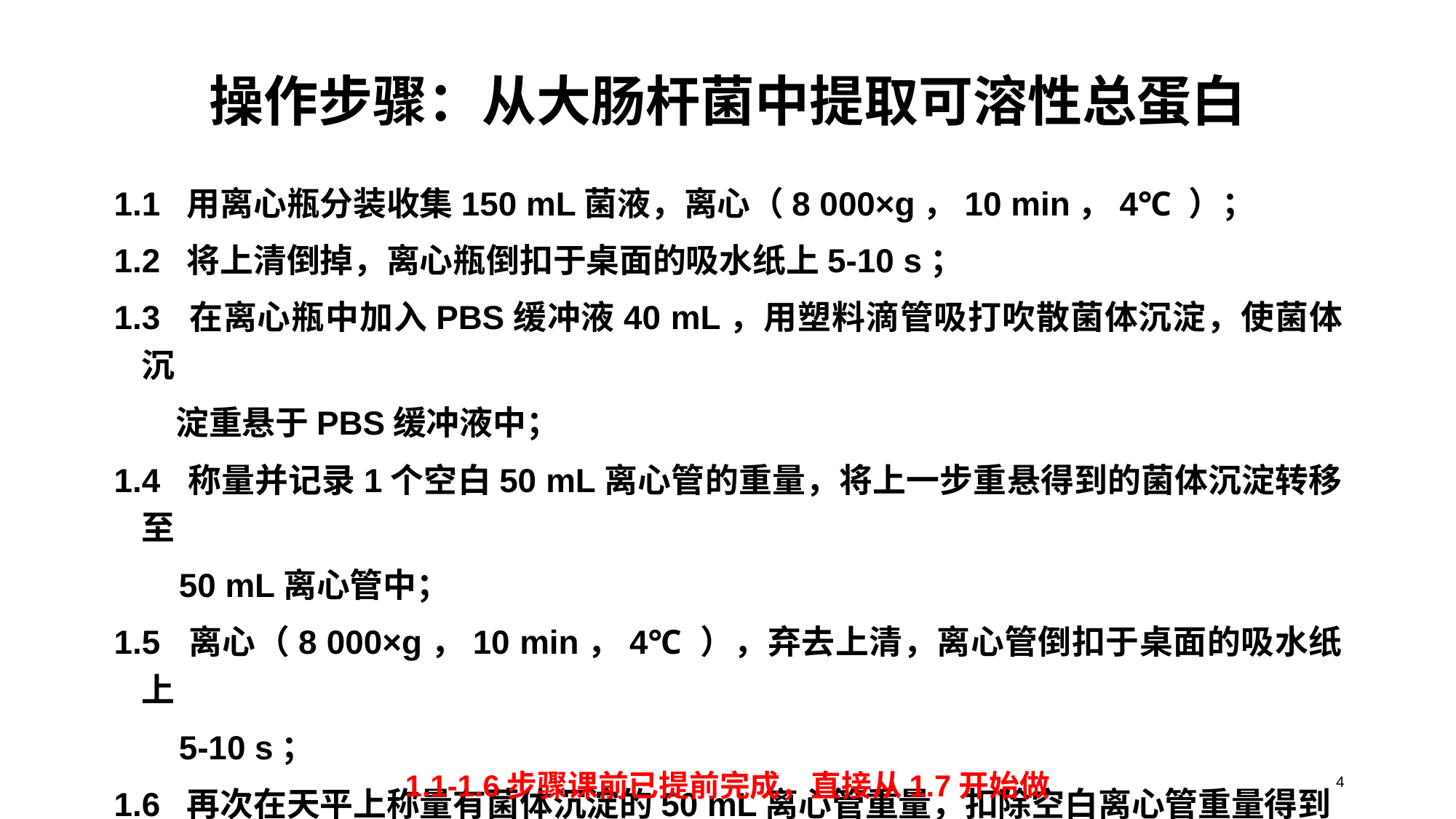

# 操作步骤：从大肠杆菌中提取可溶性总蛋白
1.1  用离心瓶分装收集150 mL菌液，离心（8 000×g，10 min，4℃ ）；
1.2  将上清倒掉，离心瓶倒扣于桌面的吸水纸上5-10 s；
1.3  在离心瓶中加入PBS缓冲液40 mL，用塑料滴管吸打吹散菌体沉淀，使菌体沉
       淀重悬于PBS缓冲液中；
1.4  称量并记录1个空白50 mL离心管的重量，将上一步重悬得到的菌体沉淀转移至
       50 mL离心管中；
1.5  离心（8 000×g，10 min，4℃ ），弃去上清，离心管倒扣于桌面的吸水纸上
       5-10 s；
1.6  再次在天平上称量有菌体沉淀的50 mL离心管重量，扣除空白离心管重量得到
       菌体沉淀的重量，并记录；
1.1-1.6步骤课前已提前完成，直接从1.7开始做
4